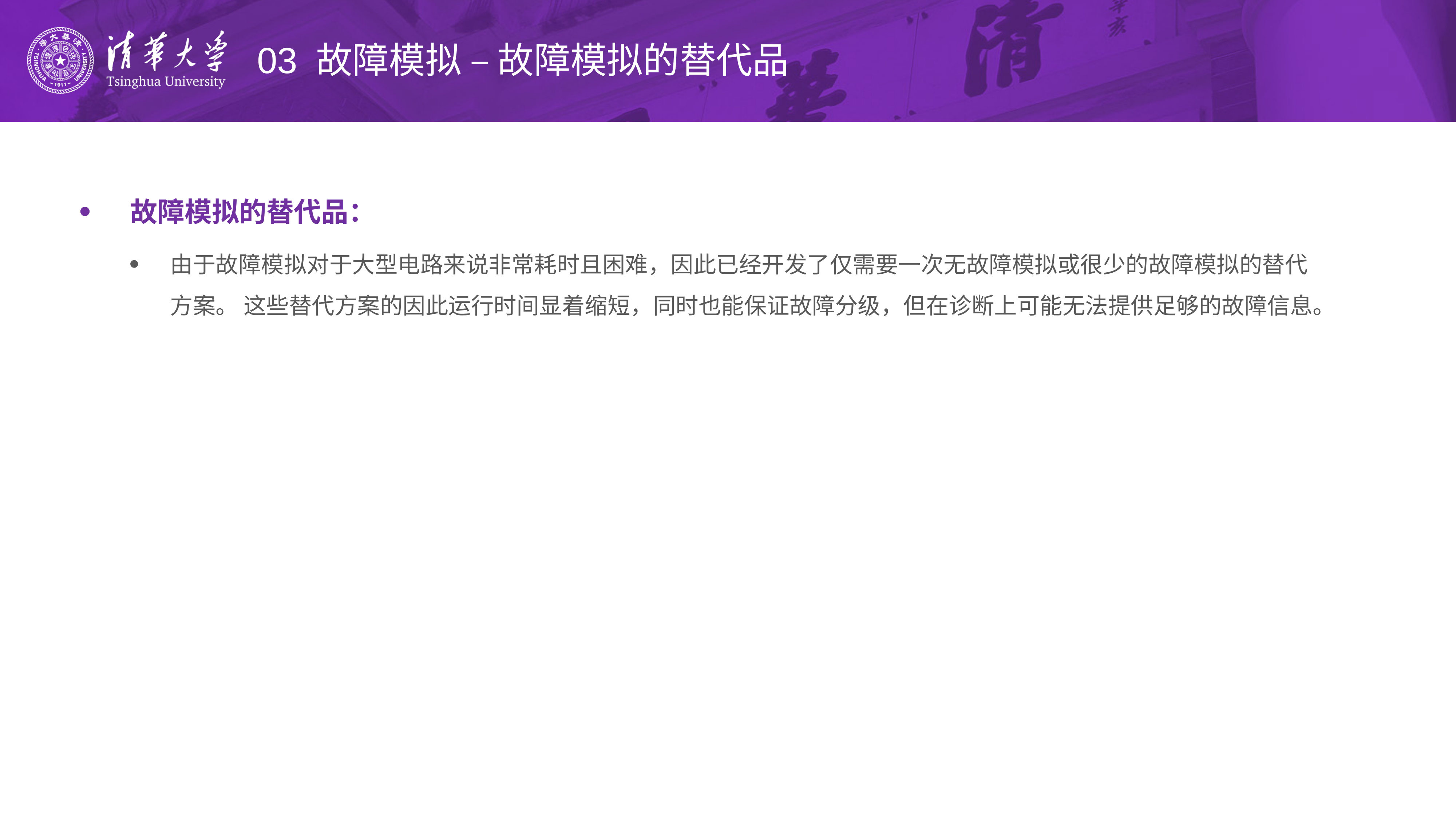

# 03 故障模拟 – 故障模拟的替代品
故障模拟的替代品：
由于故障模拟对于大型电路来说非常耗时且困难，因此已经开发了仅需要一次无故障模拟或很少的故障模拟的替代方案。 这些替代方案的因此运行时间显着缩短，同时也能保证故障分级，但在诊断上可能无法提供足够的故障信息。